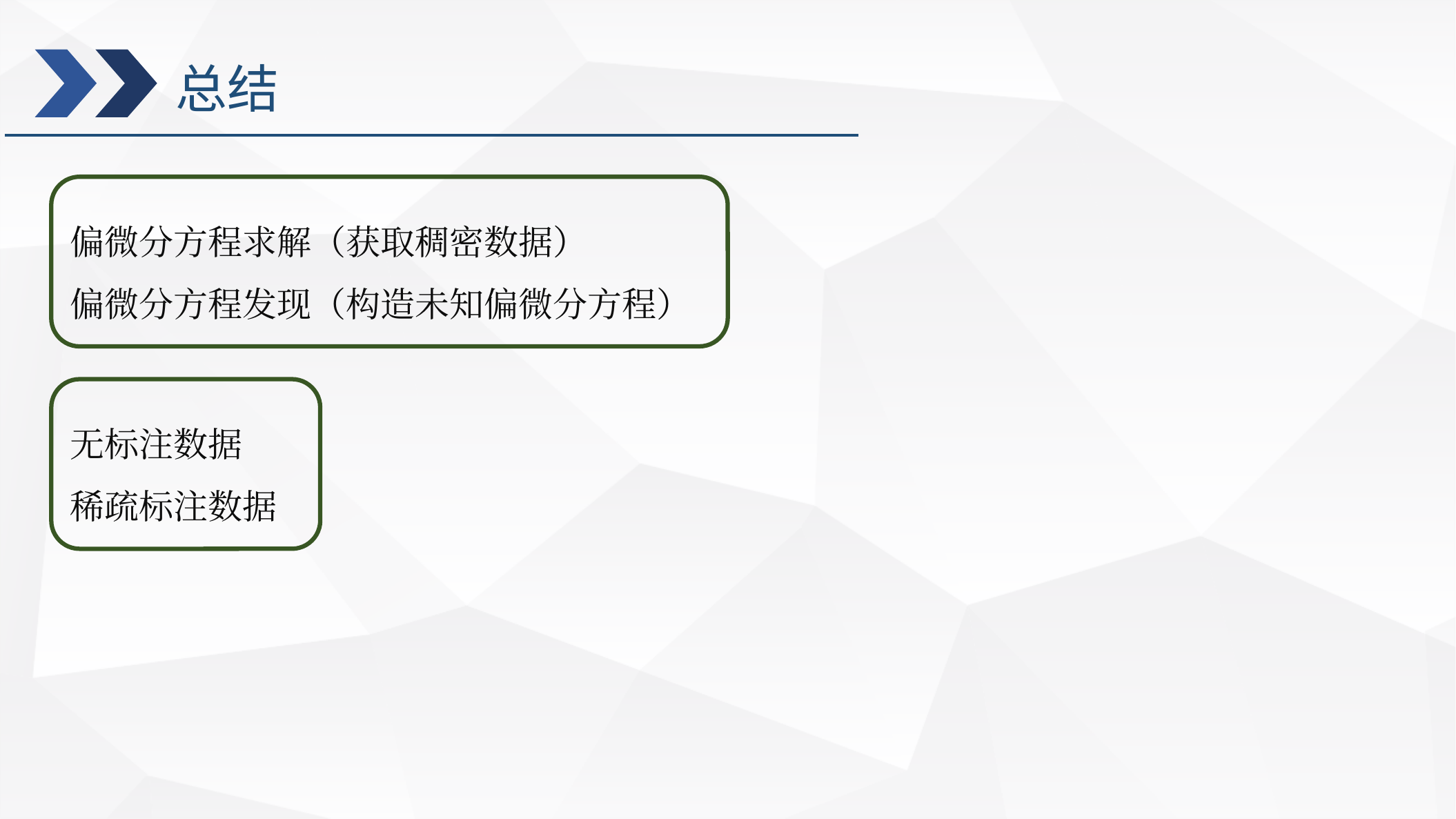

总结

偏微分方程求解（获取稠密数据）
偏微分方程发现（构造未知偏微分方程）
无标注数据
稀疏标注数据